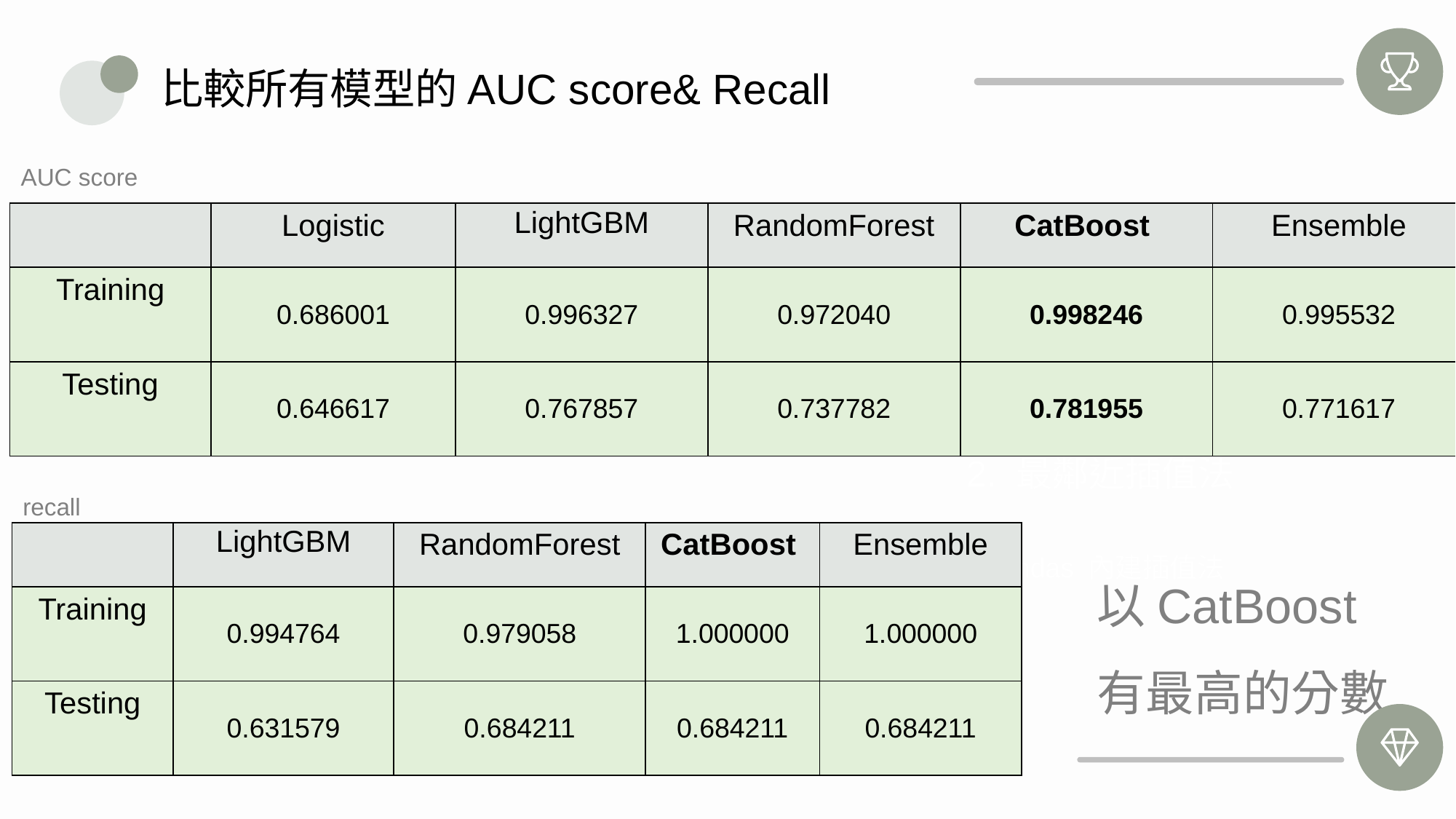

比較所有模型的AUC score& Recall

AUC score
|  | Logistic | LightGBM | RandomForest | CatBoost | Ensemble |
| --- | --- | --- | --- | --- | --- |
| Training | 0.686001 | 0.996327 | 0.972040 | 0.998246 | 0.995532 |
| Testing | 0.646617 | 0.767857 | 0.737782 | 0.781955 | 0.771617 |
1. Target Encoding
上頁補的 (4變數)

2. 最鄰近插值法
recall
|  | LightGBM | RandomForest | CatBoost | Ensemble |
| --- | --- | --- | --- | --- |
| Training | 0.994764 | 0.979058 | 1.000000 | 1.000000 |
| Testing | 0.631579 | 0.684211 | 0.684211 | 0.684211 |
pandas 內建插值法
以CatBoost有最高的分數